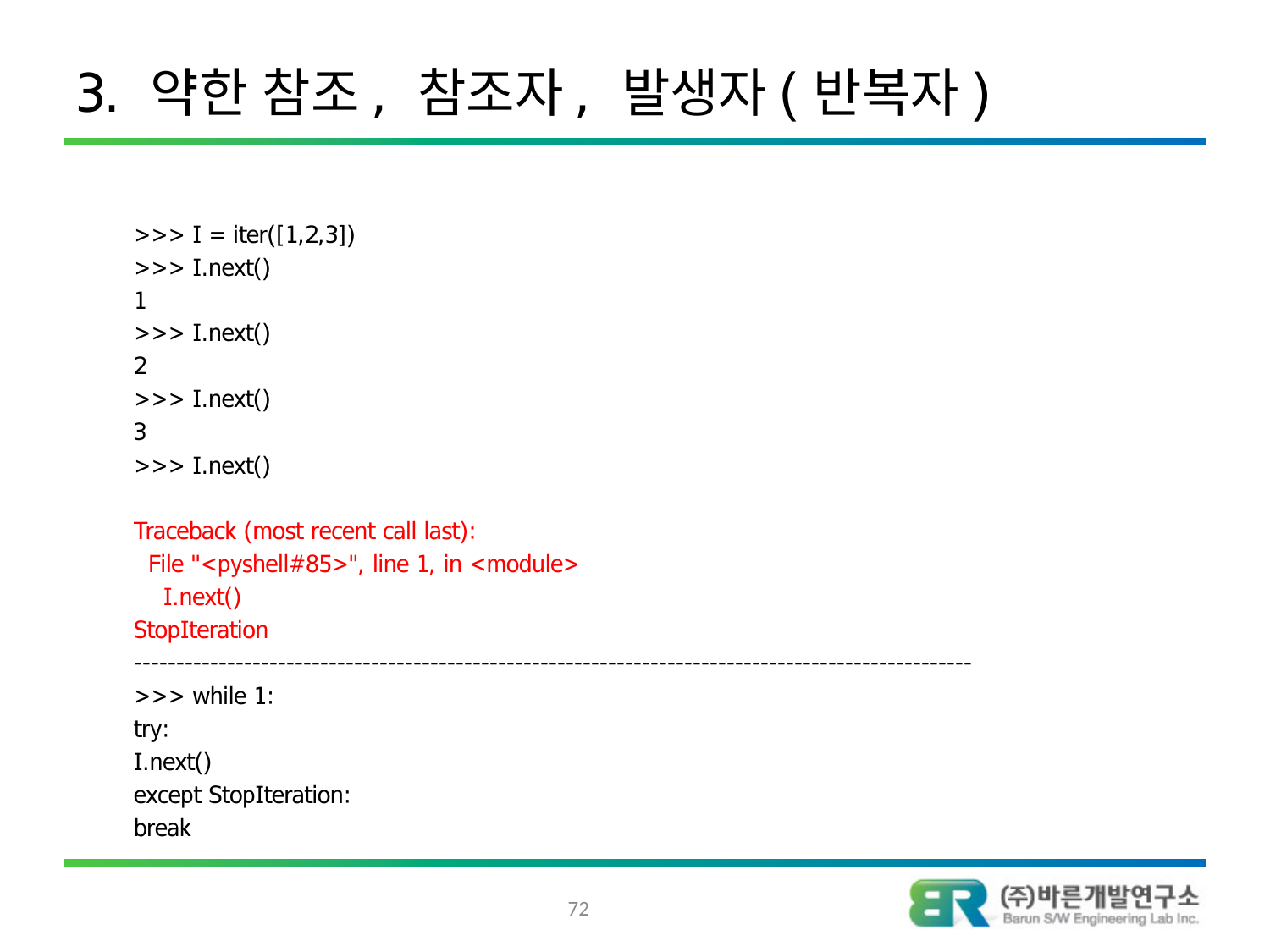

# 3. 약한 참조, 참조자, 발생자(반복자)

>>> I = iter([1,2,3])
>>> I.next()
1
>>> I.next()
2
>>> I.next()
3
>>> I.next()

Traceback (most recent call last):
  File "<pyshell#85>", line 1, in <module>
    I.next()
StopIteration
---------------------------------------------------------------------------------------------------
>>> while 1:
	try:
		I.next()
	except StopIteration:
		break
72